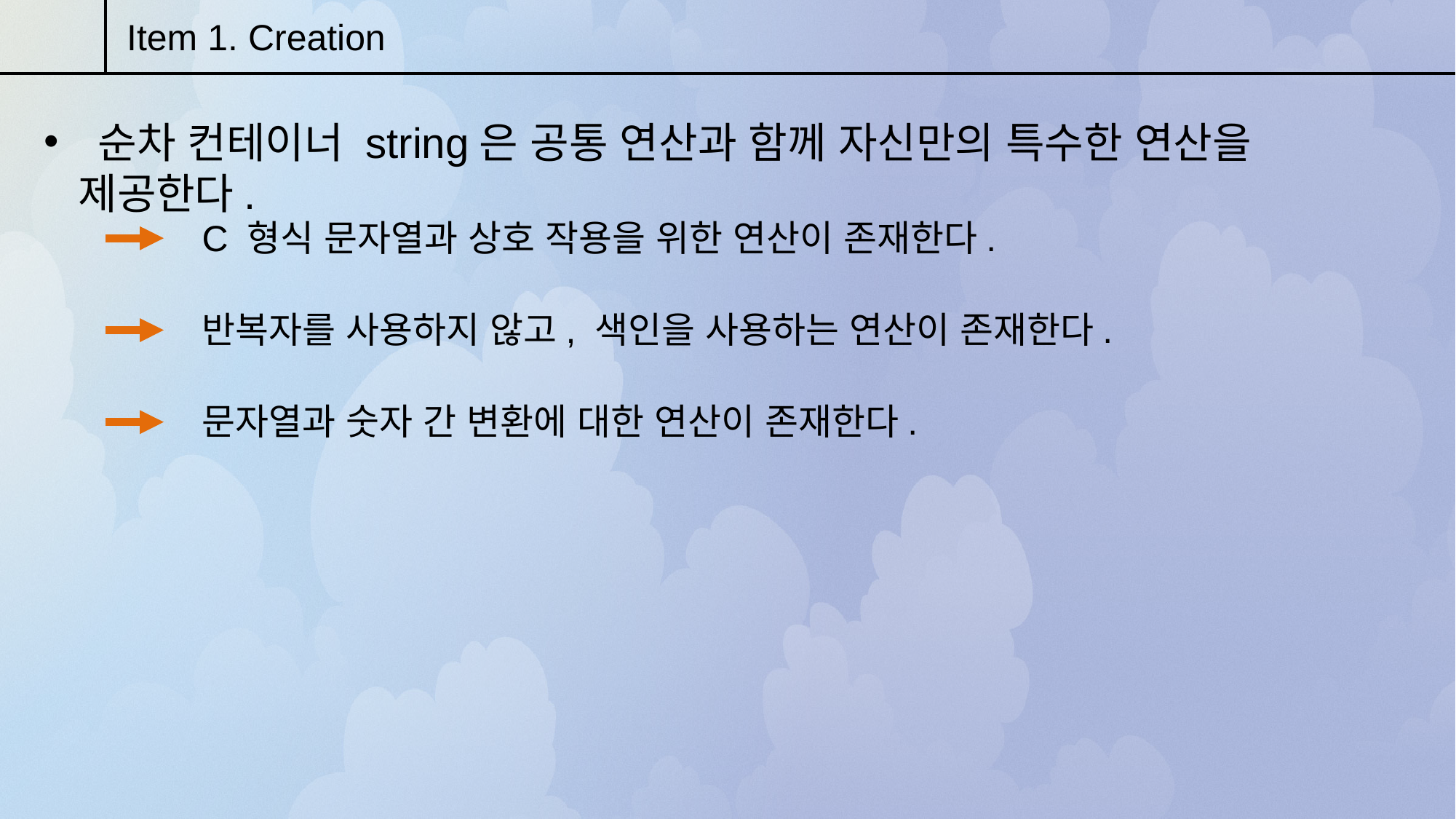

Item 1. Creation
 순차 컨테이너 string은 공통 연산과 함께 자신만의 특수한 연산을 제공한다.
C 형식 문자열과 상호 작용을 위한 연산이 존재한다.
반복자를 사용하지 않고, 색인을 사용하는 연산이 존재한다.
문자열과 숫자 간 변환에 대한 연산이 존재한다.